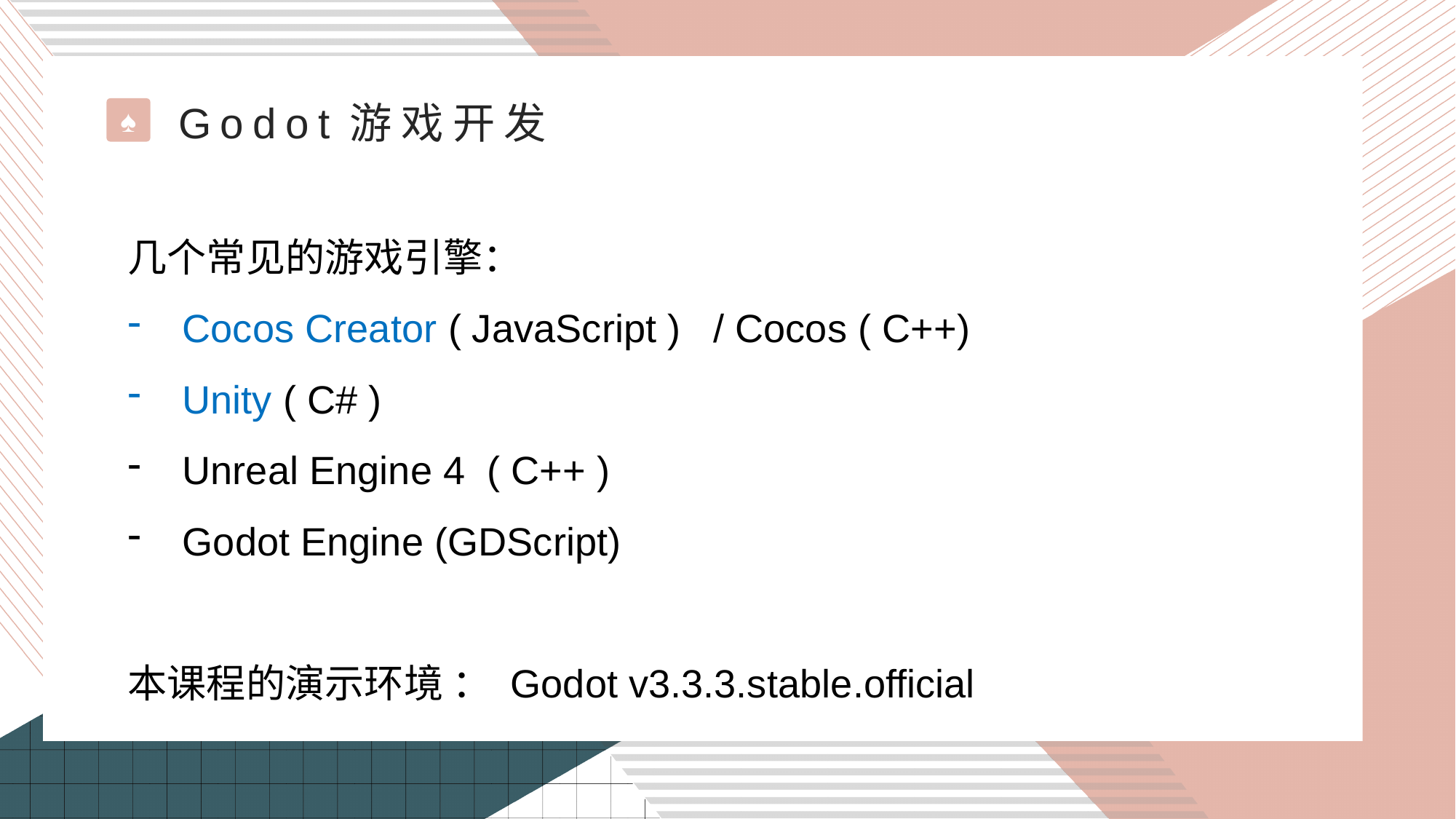

Godot游戏开发
♠
几个常见的游戏引擎：
Cocos Creator ( JavaScript )   / Cocos ( C++)
Unity ( C# )
Unreal Engine 4  ( C++ )
Godot Engine (GDScript)

本课程的演示环境 ： Godot v3.3.3.stable.official